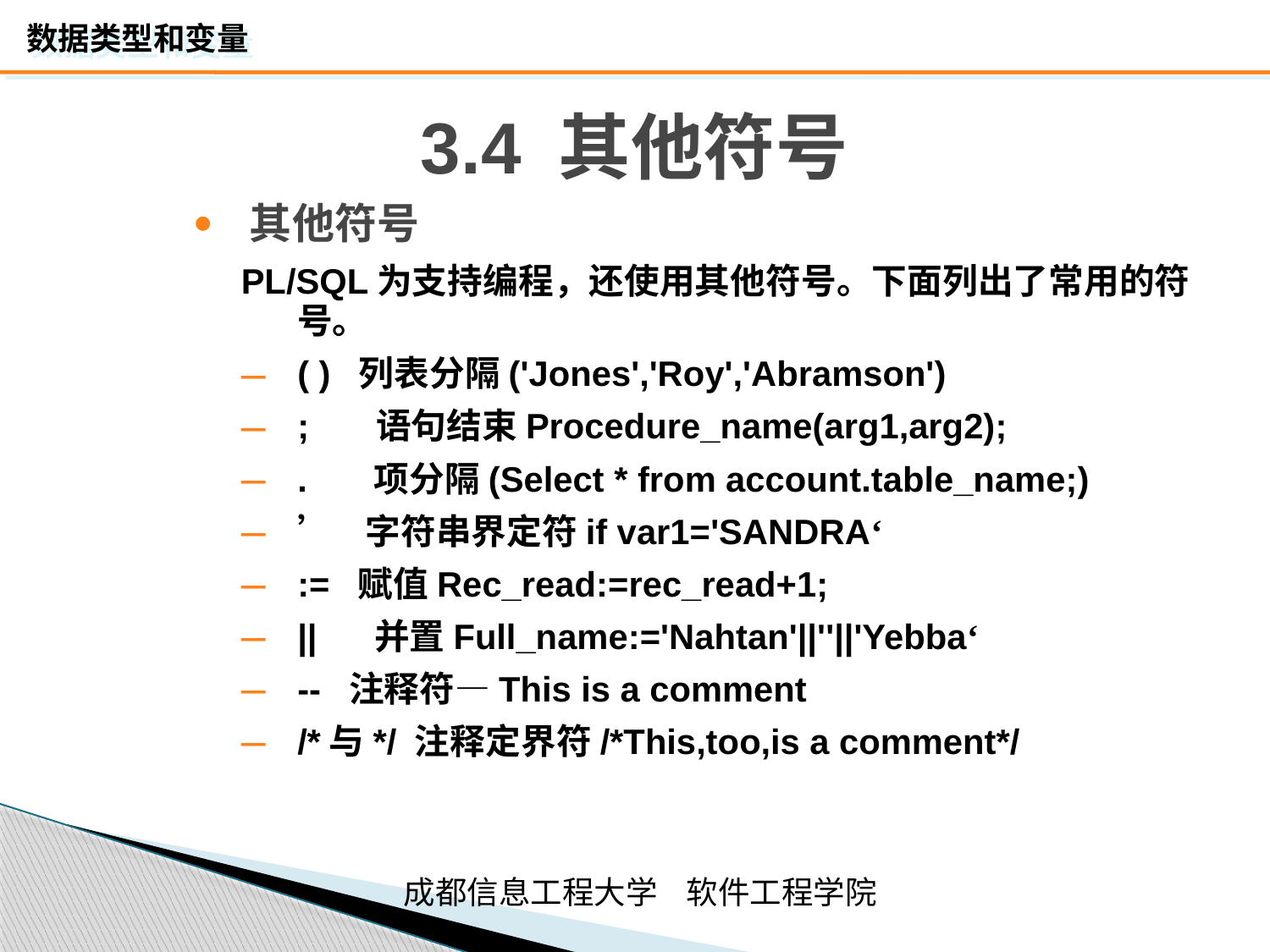

# 3.4 其他符号
其他符号
PL/SQL为支持编程，还使用其他符号。下面列出了常用的符号。
( )  列表分隔('Jones','Roy','Abramson')
;      语句结束Procedure_name(arg1,arg2);
.      项分隔(Select * from account.table_name;)
’   字符串界定符if var1='SANDRA‘
:=  赋值Rec_read:=rec_read+1;
||     并置Full_name:='Nahtan'||''||'Yebba‘
--  注释符—This is a comment
/*与*/ 注释定界符/*This,too,is a comment*/